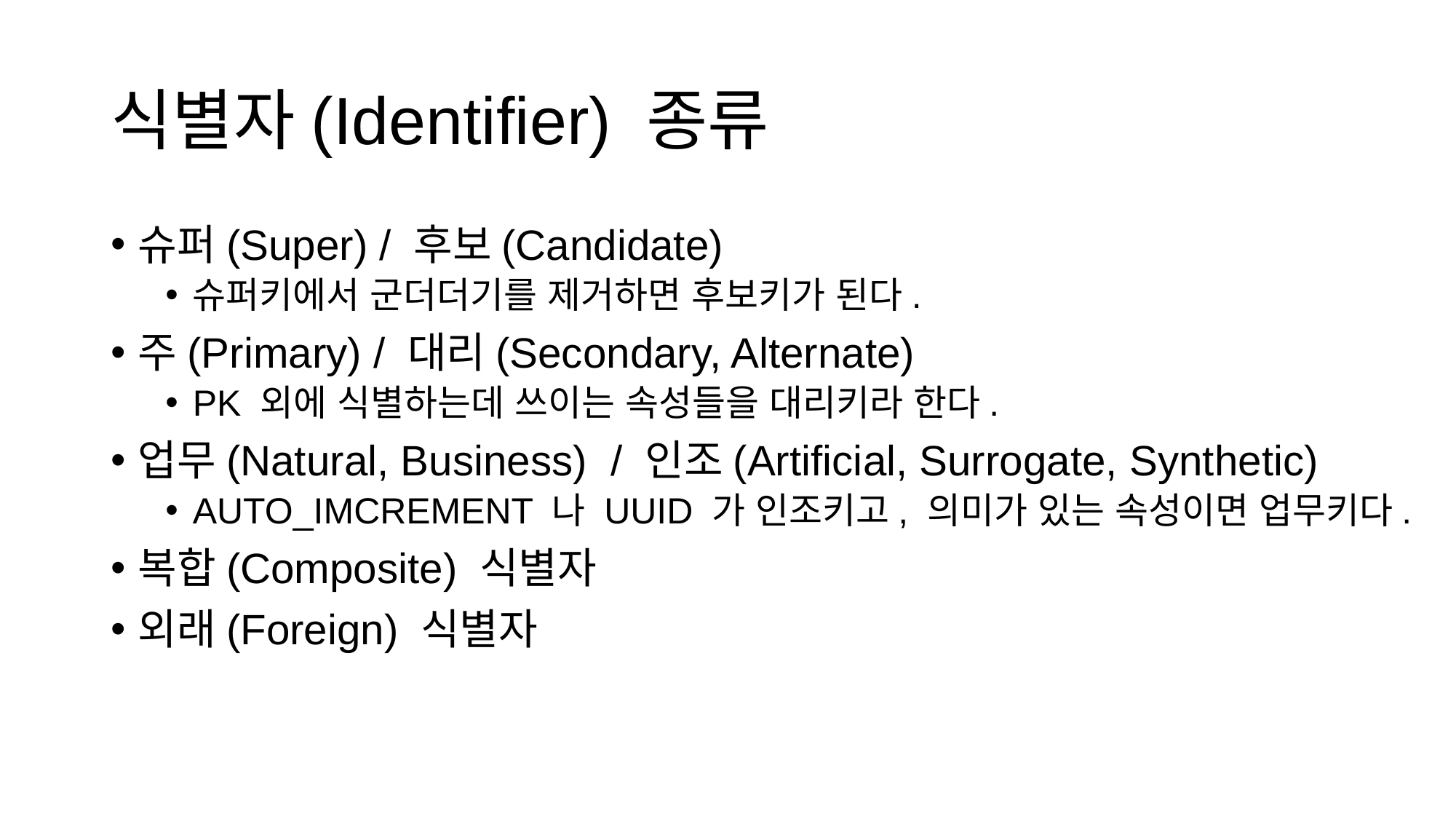

# 식별자(Identifier) 종류
슈퍼(Super) / 후보(Candidate)
슈퍼키에서 군더더기를 제거하면 후보키가 된다.
주(Primary) / 대리(Secondary, Alternate)
PK 외에 식별하는데 쓰이는 속성들을 대리키라 한다.
업무(Natural, Business)  / 인조(Artificial, Surrogate, Synthetic)
AUTO_IMCREMENT 나 UUID 가 인조키고, 의미가 있는 속성이면 업무키다.
복합(Composite) 식별자
외래(Foreign) 식별자